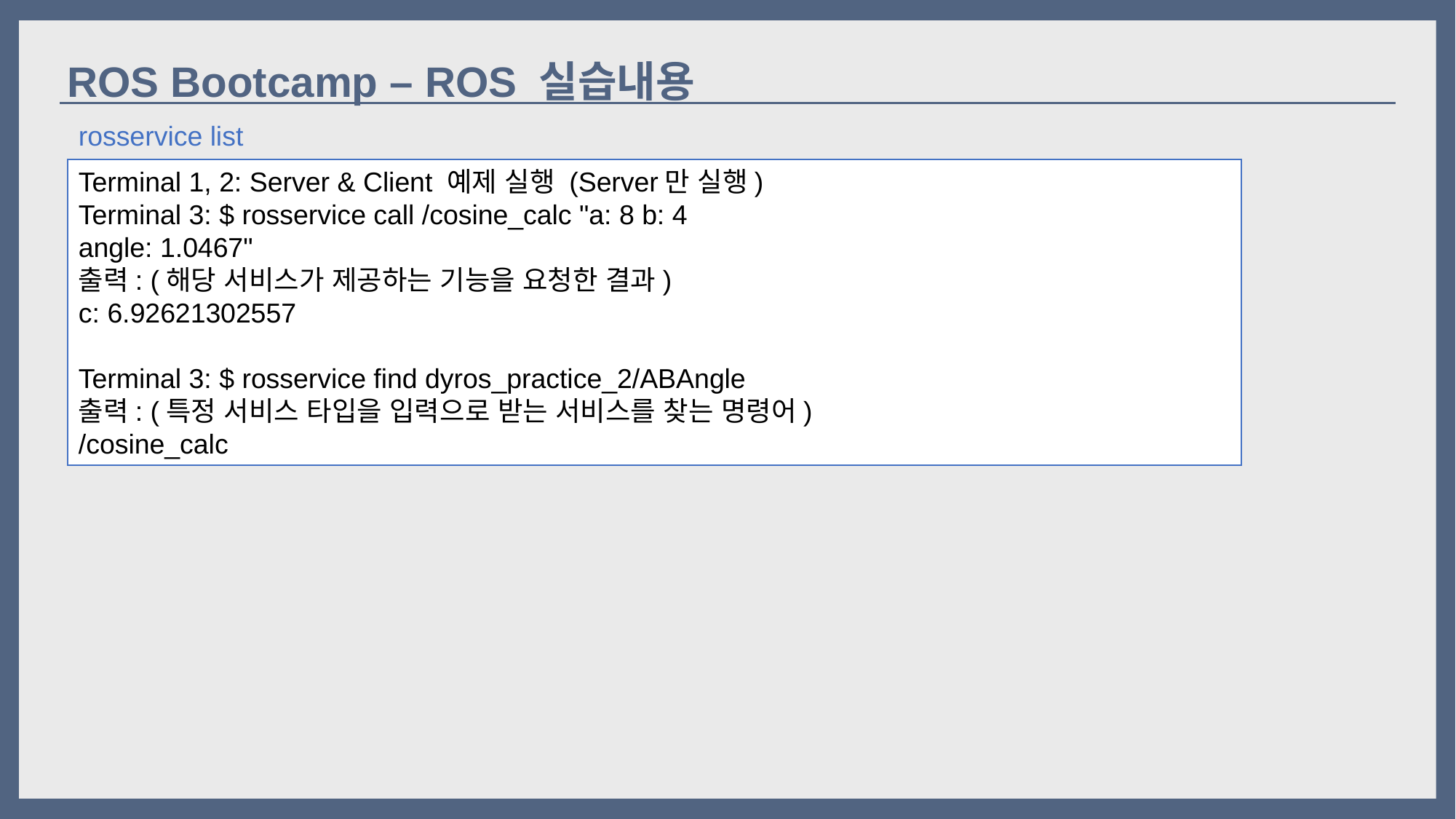

ROS Bootcamp – ROS 실습내용
rosservice list
Terminal 1, 2: Server & Client 예제 실행 (Server만 실행)
Terminal 3: $ rosservice call /cosine_calc "a: 8 b: 4
angle: 1.0467"
출력: (해당 서비스가 제공하는 기능을 요청한 결과)
c: 6.92621302557

Terminal 3: $ rosservice find dyros_practice_2/ABAngle
출력: (특정 서비스 타입을 입력으로 받는 서비스를 찾는 명령어)
/cosine_calc